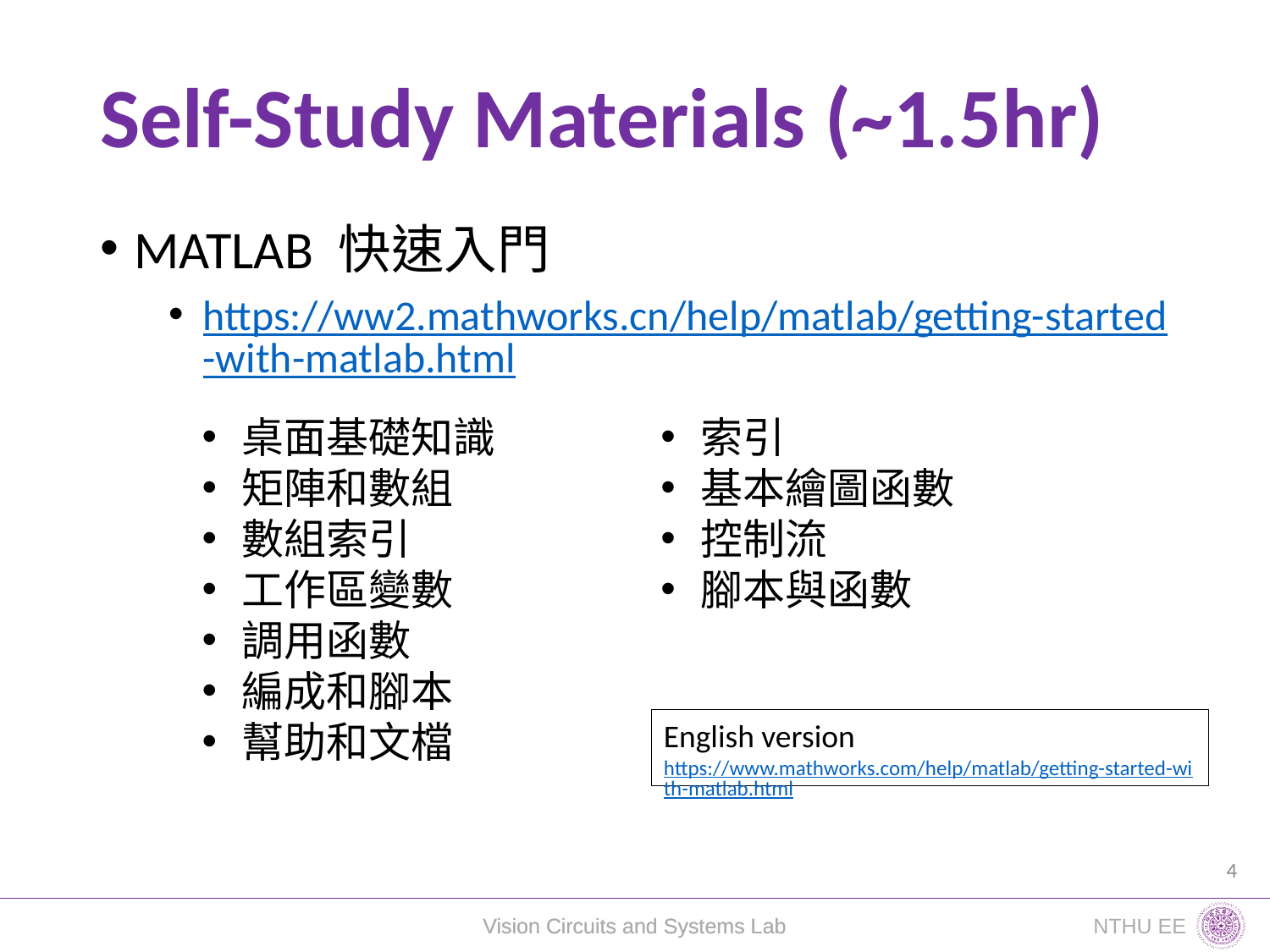

# Self-Study Materials (~1.5hr)
MATLAB 快速入門
https://ww2.mathworks.cn/help/matlab/getting-started-with-matlab.html

桌面基礎知識
矩陣和數組
數組索引
工作區變數
調用函數
編成和腳本
幫助和文檔
索引
基本繪圖函數
控制流
腳本與函數
English version https://www.mathworks.com/help/matlab/getting-started-with-matlab.html
4